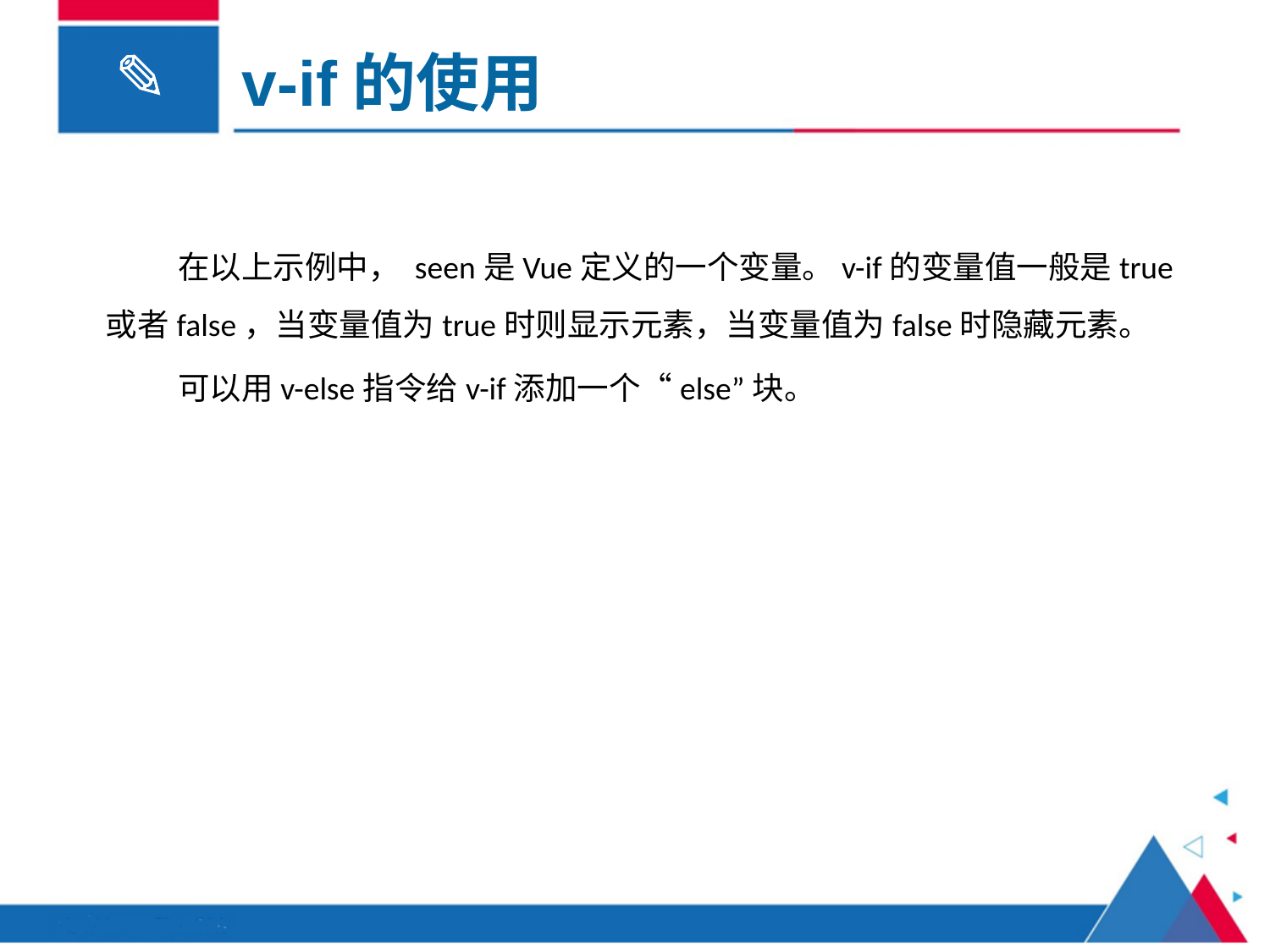

v-if的使用
         在以上示例中， seen是Vue定义的一个变量。v-if的变量值一般是true或者false，当变量值为true时则显示元素，当变量值为false时隐藏元素。
         可以用v-else指令给v-if添加一个“else”块。